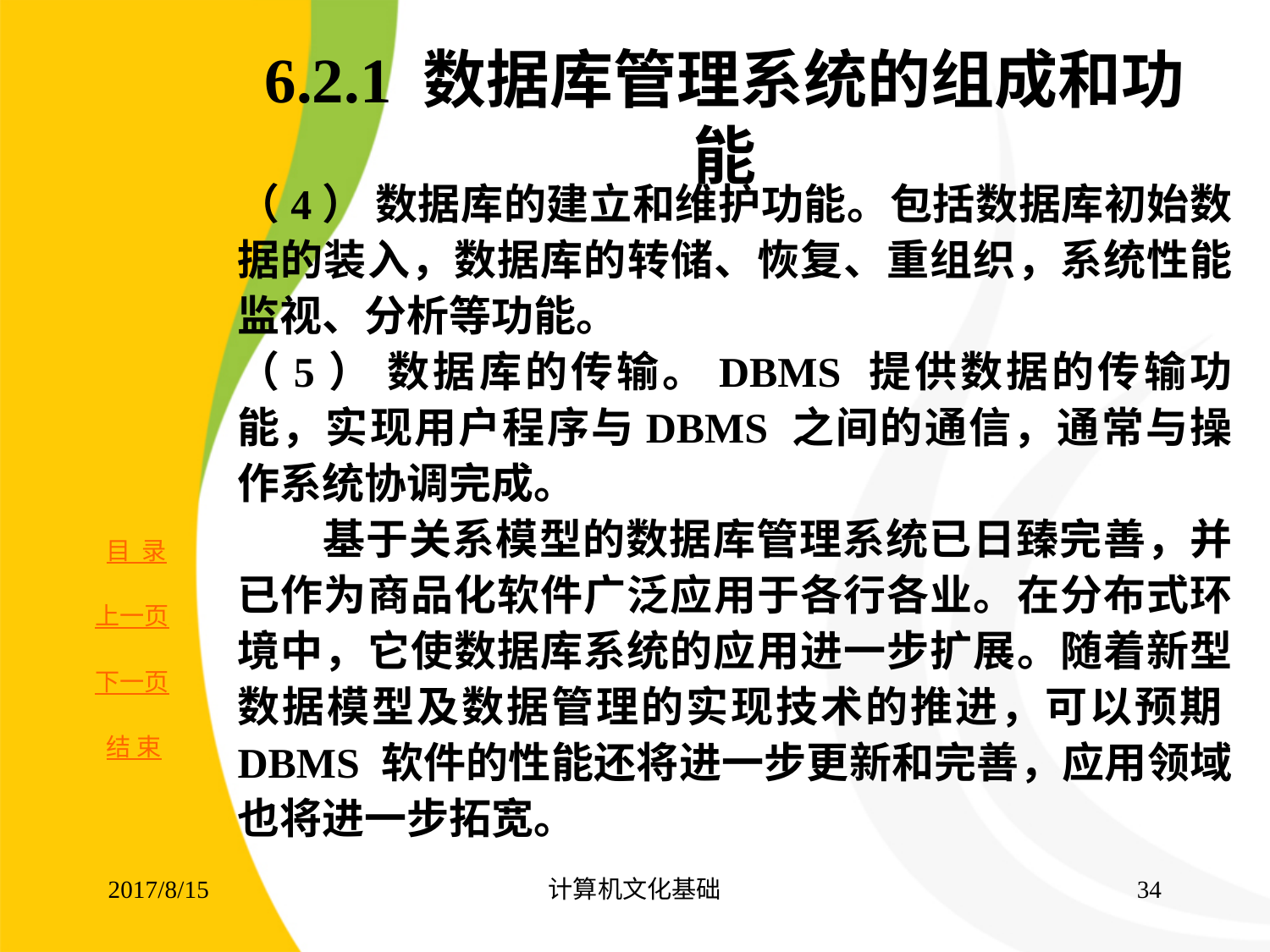

# 6.2.1 数据库管理系统的组成和功能
（4） 数据库的建立和维护功能。包括数据库初始数据的装入，数据库的转储、恢复、重组织，系统性能监视、分析等功能。
（5） 数据库的传输。DBMS 提供数据的传输功能，实现用户程序与DBMS 之间的通信，通常与操作系统协调完成。
       基于关系模型的数据库管理系统已日臻完善，并已作为商品化软件广泛应用于各行各业。在分布式环境中，它使数据库系统的应用进一步扩展。随着新型数据模型及数据管理的实现技术的推进，可以预期DBMS 软件的性能还将进一步更新和完善，应用领域也将进一步拓宽。
2017/8/15
计算机文化基础
34